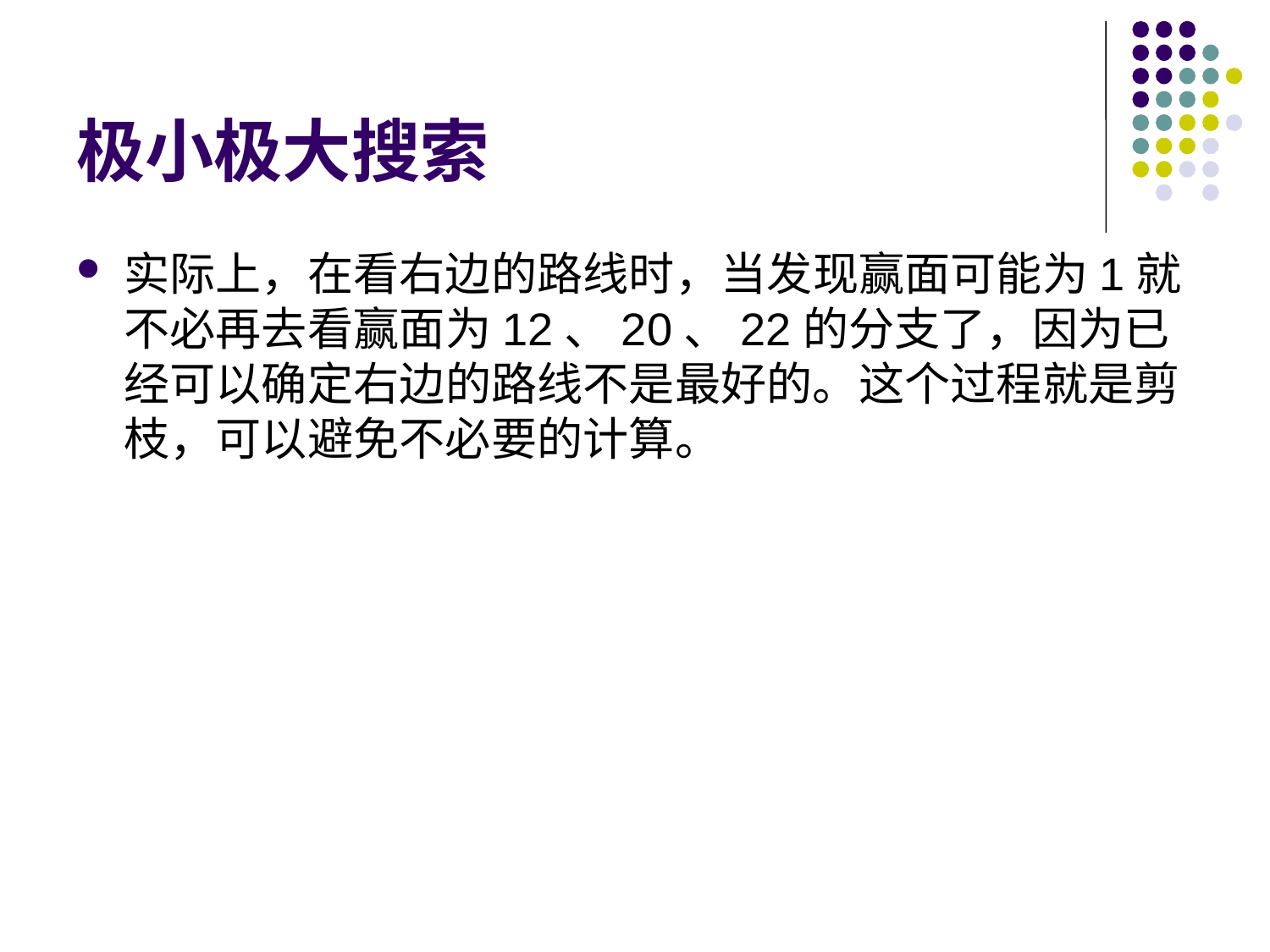

# 极小极大搜索
实际上，在看右边的路线时，当发现赢面可能为1就不必再去看赢面为12、20、22的分支了，因为已经可以确定右边的路线不是最好的。这个过程就是剪枝，可以避免不必要的计算。